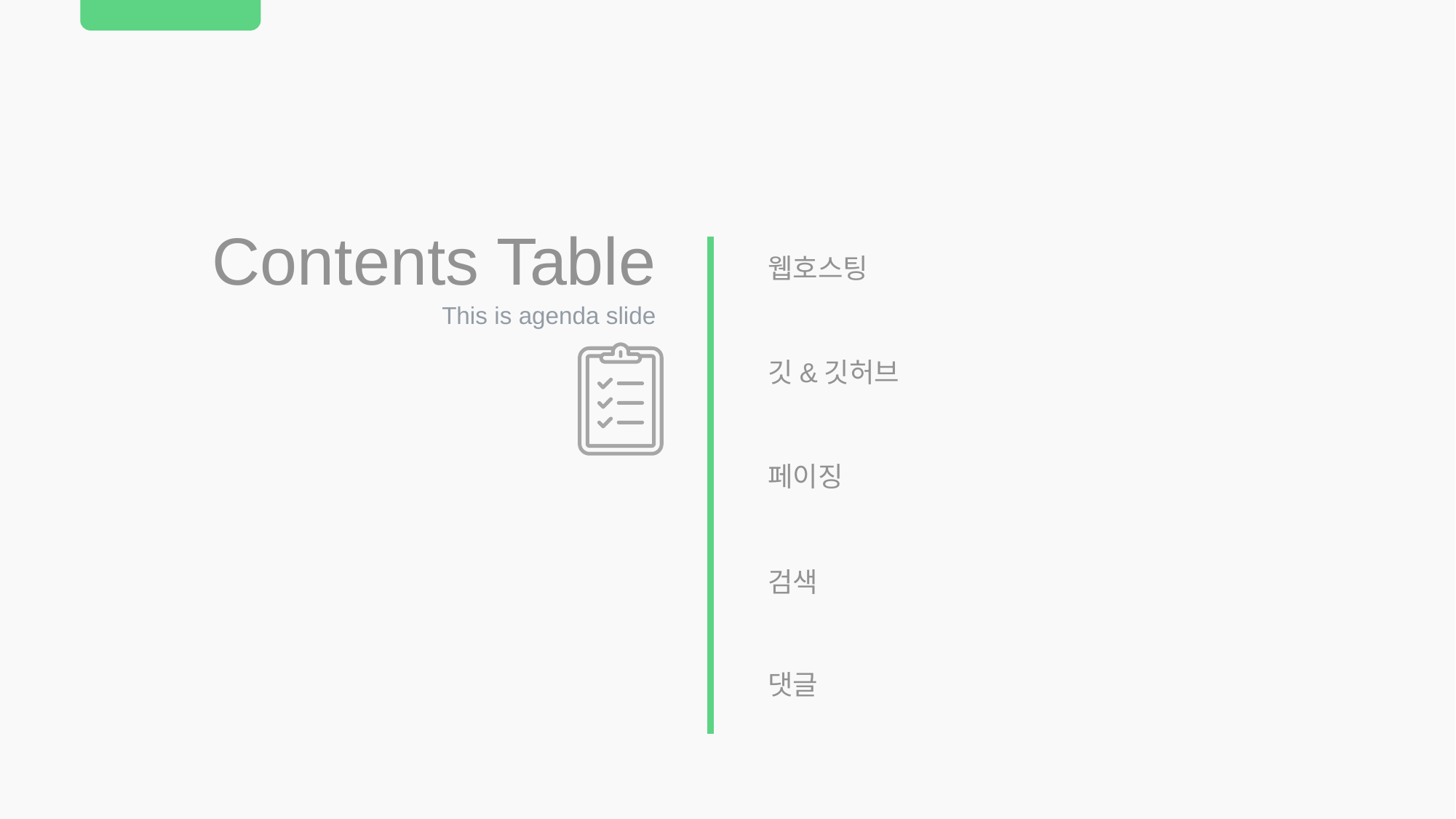

Contents Table
웹호스팅
This is agenda slide

깃&깃허브
페이징
검색
댓글